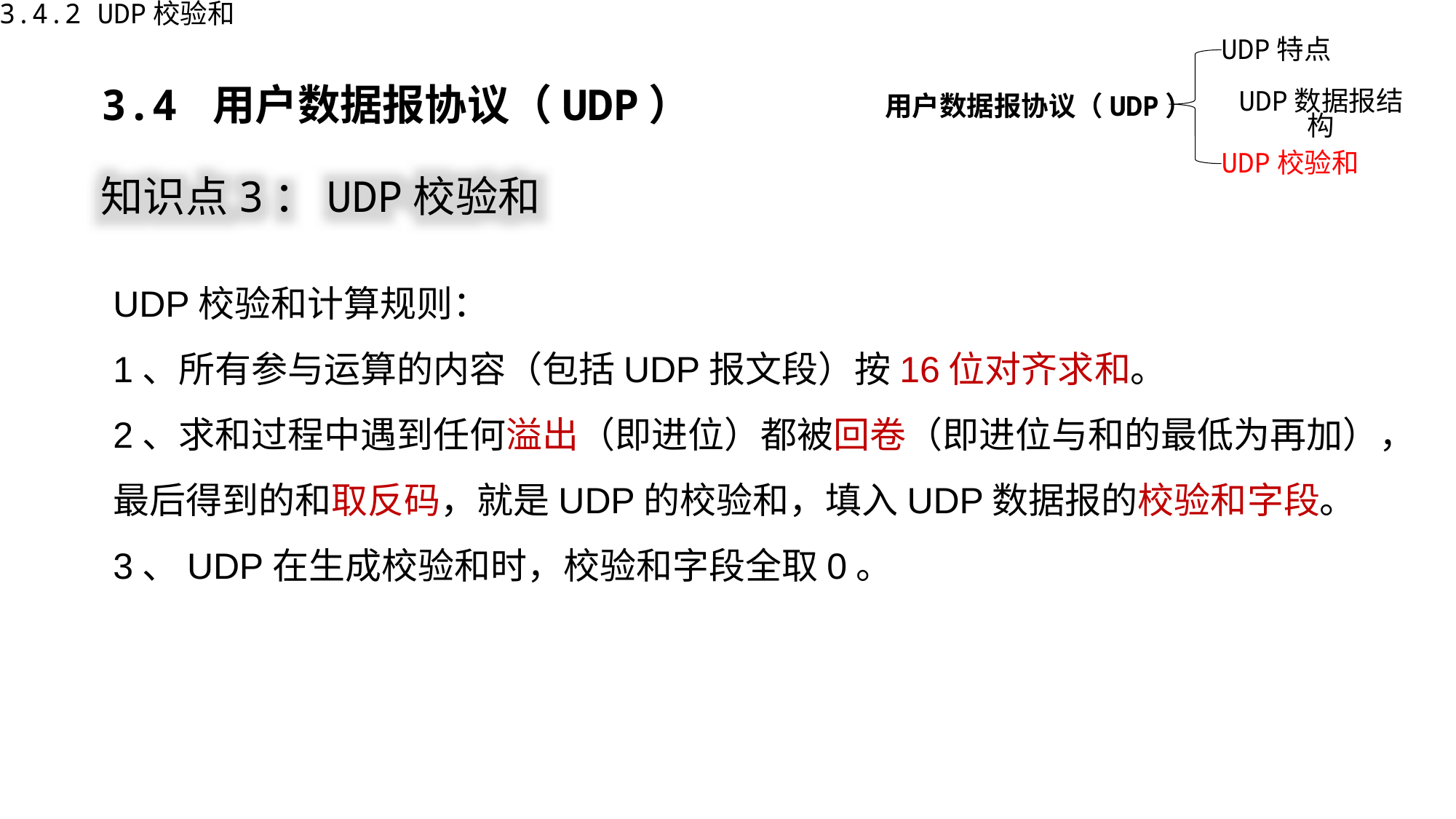

3.4.2 UDP校验和
UDP特点

用户数据报协议（UDP）
UDP数据报结构
UDP校验和
3.4 用户数据报协议（UDP）
知识点3：UDP校验和
UDP校验和计算规则：
1、所有参与运算的内容（包括UDP报文段）按16位对齐求和。
2、求和过程中遇到任何溢出（即进位）都被回卷（即进位与和的最低为再加），最后得到的和取反码，就是UDP的校验和，填入UDP数据报的校验和字段。
3、UDP在生成校验和时，校验和字段全取0。